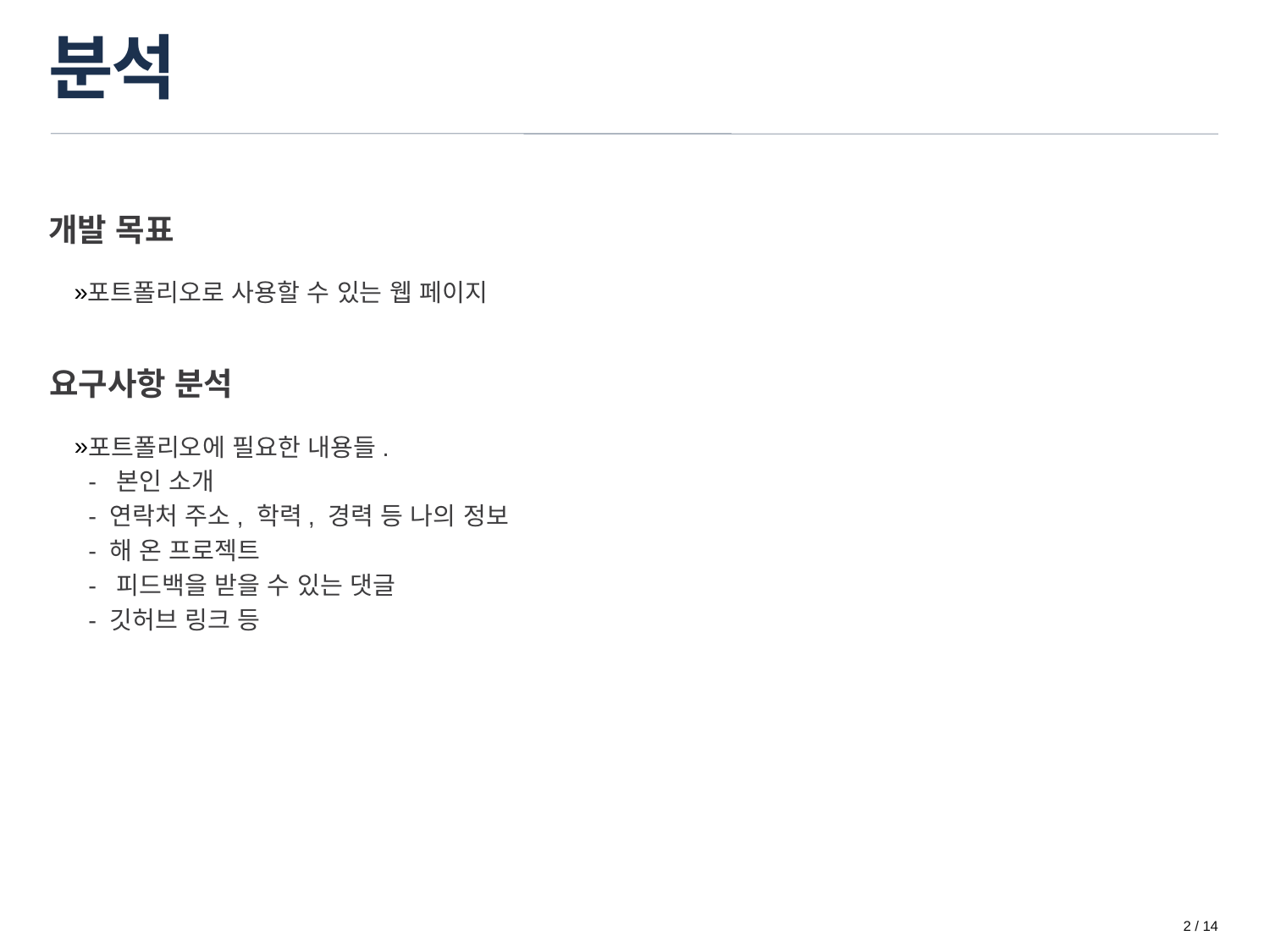

# 분석
개발 목표
포트폴리오로 사용할 수 있는 웹 페이지

요구사항 분석
포트폴리오에 필요한 내용들.
  -  본인 소개
  - 연락처 주소, 학력, 경력 등 나의 정보
  - 해 온 프로젝트
  -  피드백을 받을 수 있는 댓글
  - 깃허브 링크 등

2 / 14